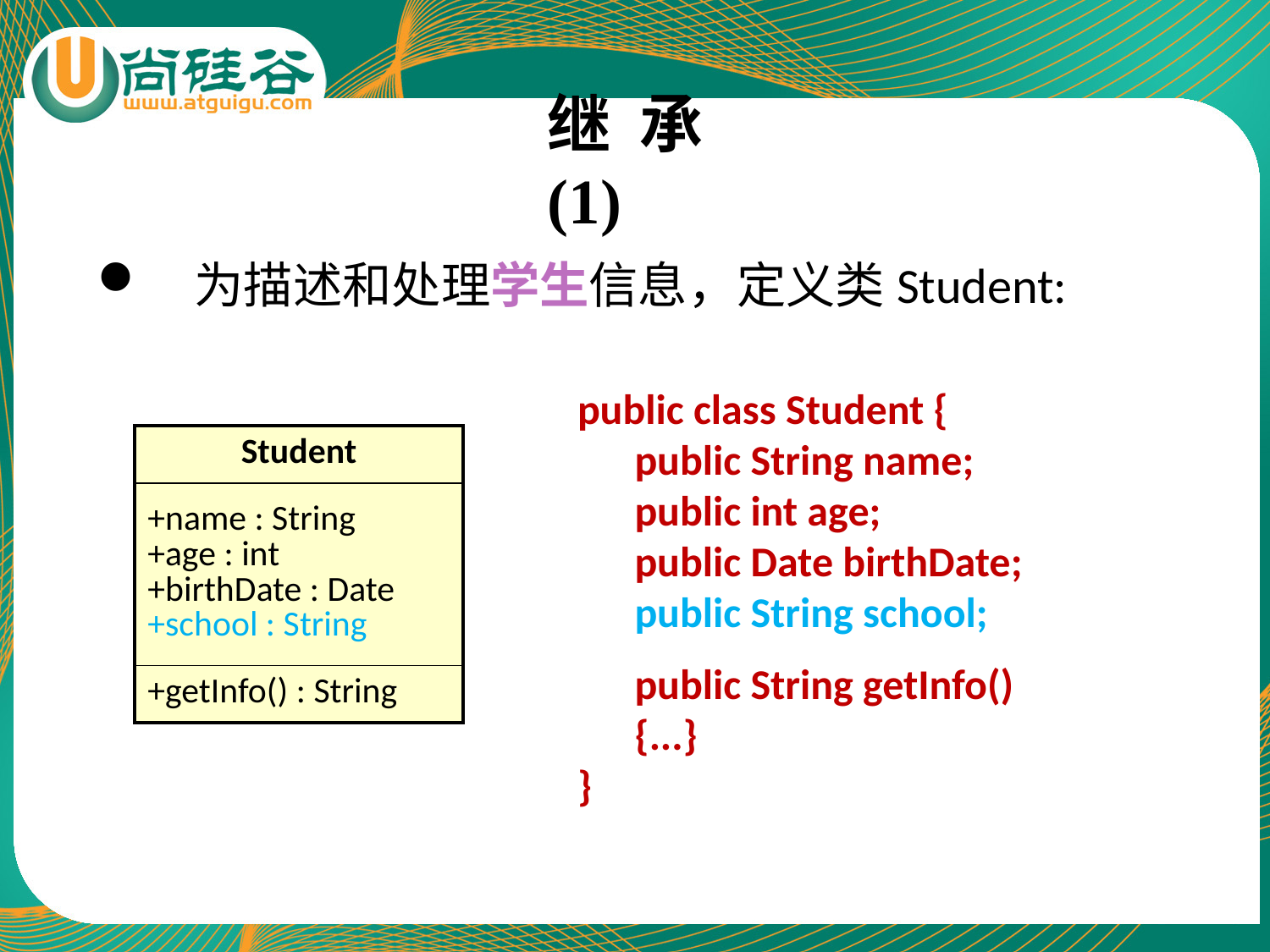

# 继  承(1)
  为描述和处理学生信息，定义类Student:
public class Student {
      public String name;
      public int age;
      public Date birthDate;
      public String school;

      public String getInfo()
      {...}
}
| Student |
| --- |
| +name : String +age : int +birthDate : Date +school : String |
| +getInfo() : String |